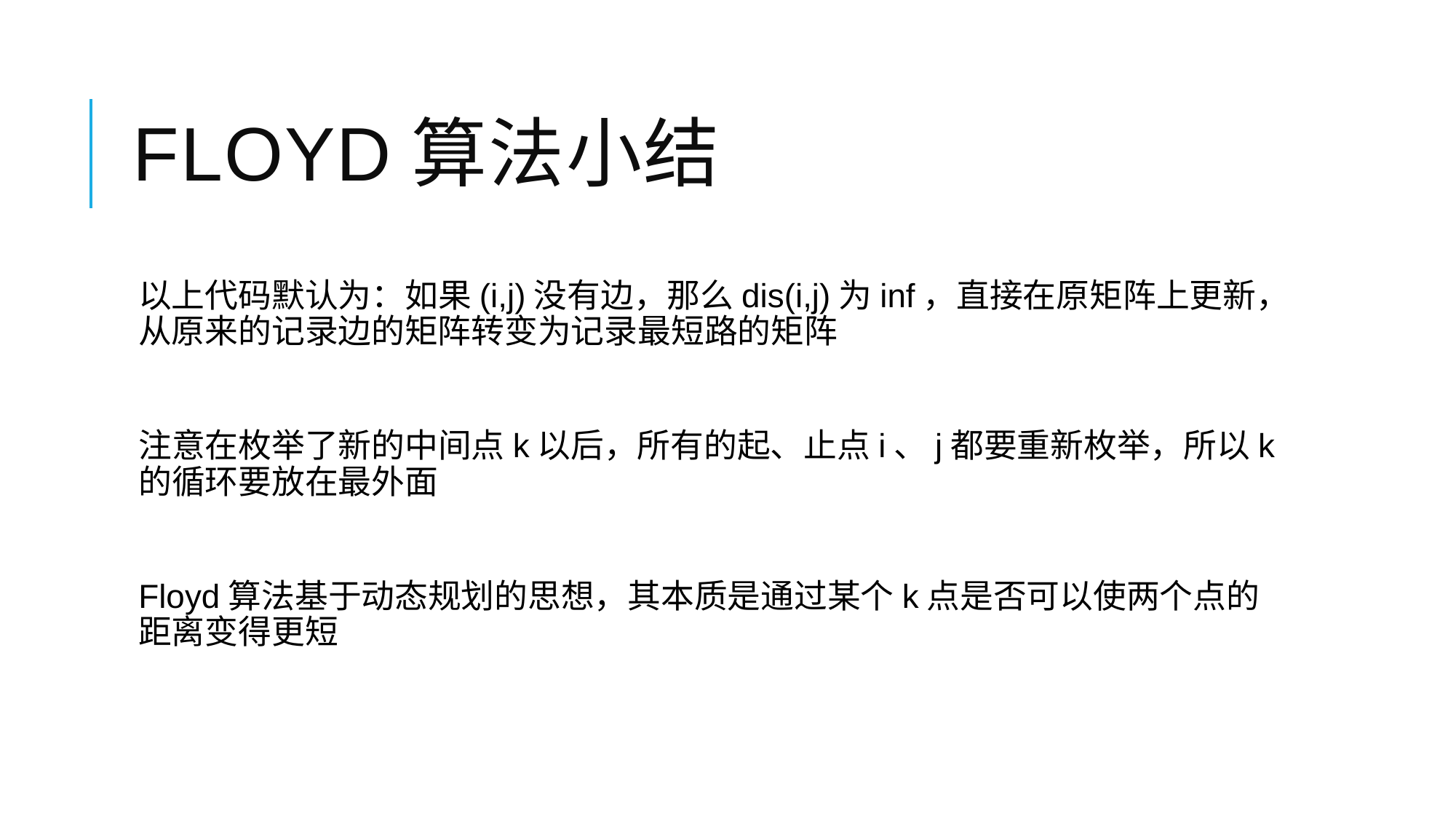

# Floyd算法小结
以上代码默认为：如果(i,j)没有边，那么dis(i,j)为inf，直接在原矩阵上更新，从原来的记录边的矩阵转变为记录最短路的矩阵

注意在枚举了新的中间点k以后，所有的起、止点i、j都要重新枚举，所以k的循环要放在最外面

Floyd算法基于动态规划的思想，其本质是通过某个k点是否可以使两个点的距离变得更短